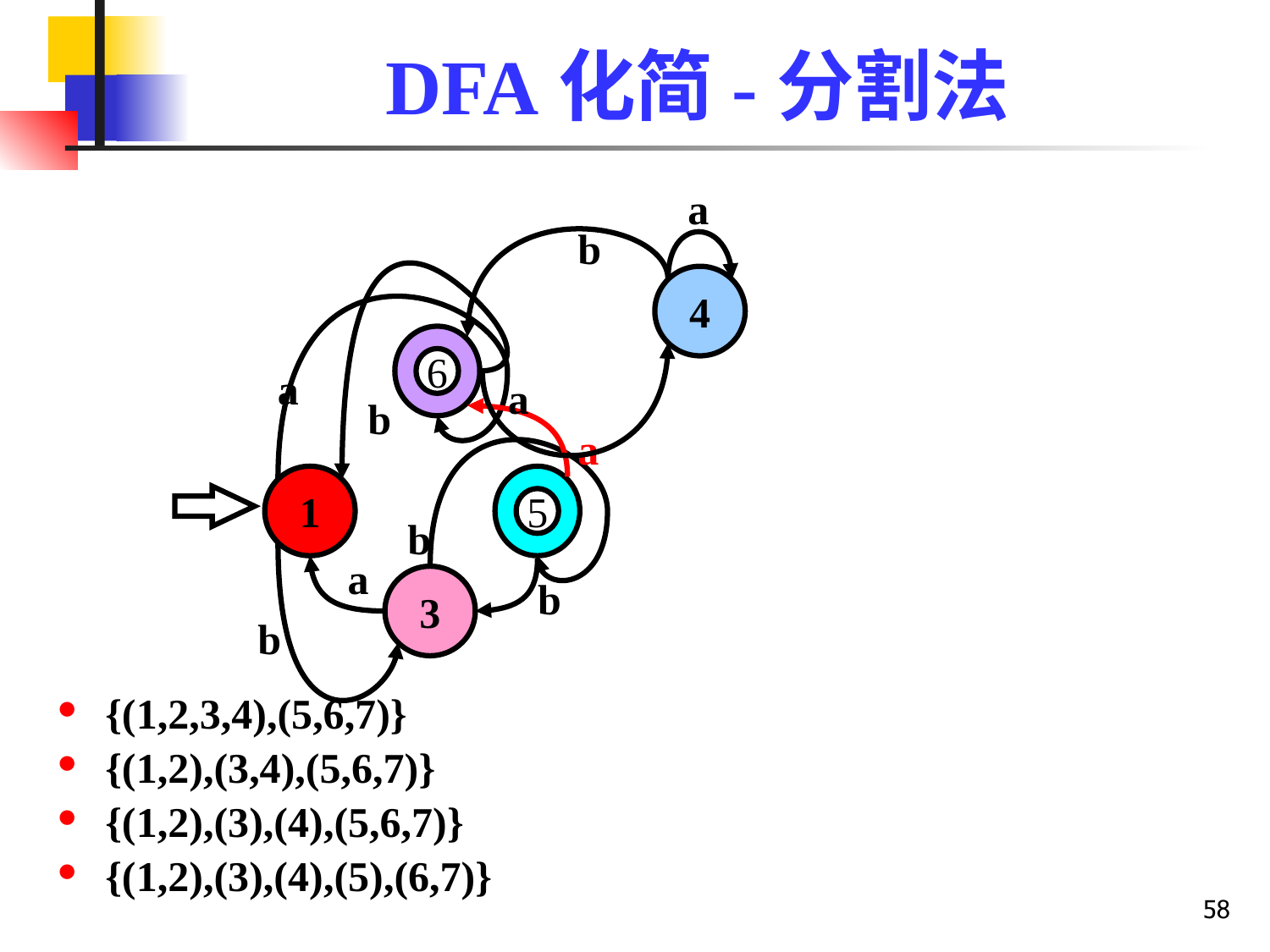

# DFA化简-分割法
a
b
4
6
a
a
b
a
1
5

b
a
3
b
b
{(1,2,3,4),(5,6,7)}
{(1,2),(3,4),(5,6,7)}
{(1,2),(3),(4),(5,6,7)}
{(1,2),(3),(4),(5),(6,7)}
58